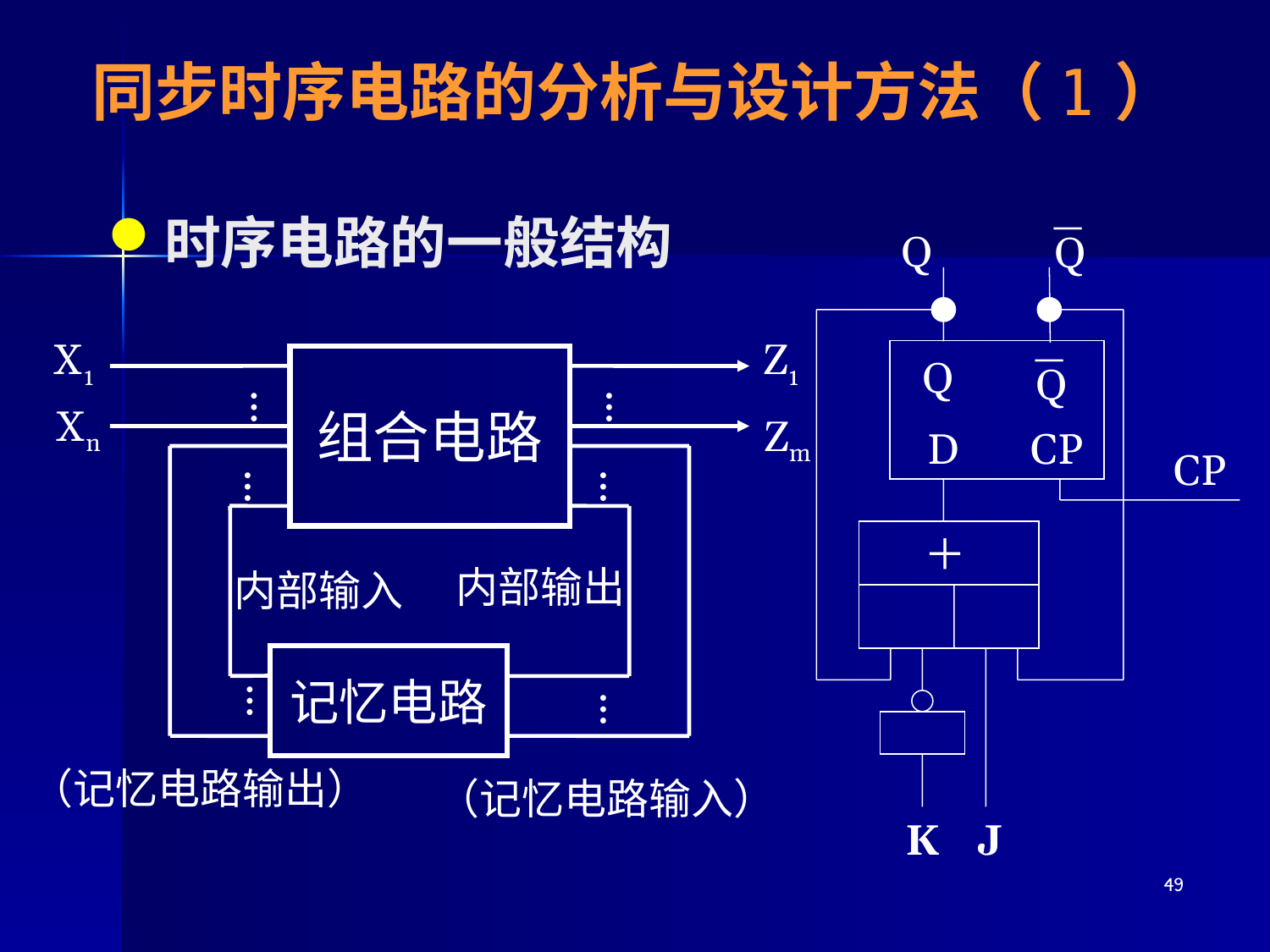

# 同步时序电路的分析与设计方法（1）
_
Q
Q

Q
D       CP
CP

＋

K
J
_
Q
时序电路的一般结构
X1
Z1
组合电路

…
…
Xn
Zm

…
…

内部输出
内部输入
记忆电路
…

…

（记忆电路输出）
（记忆电路输入）
49